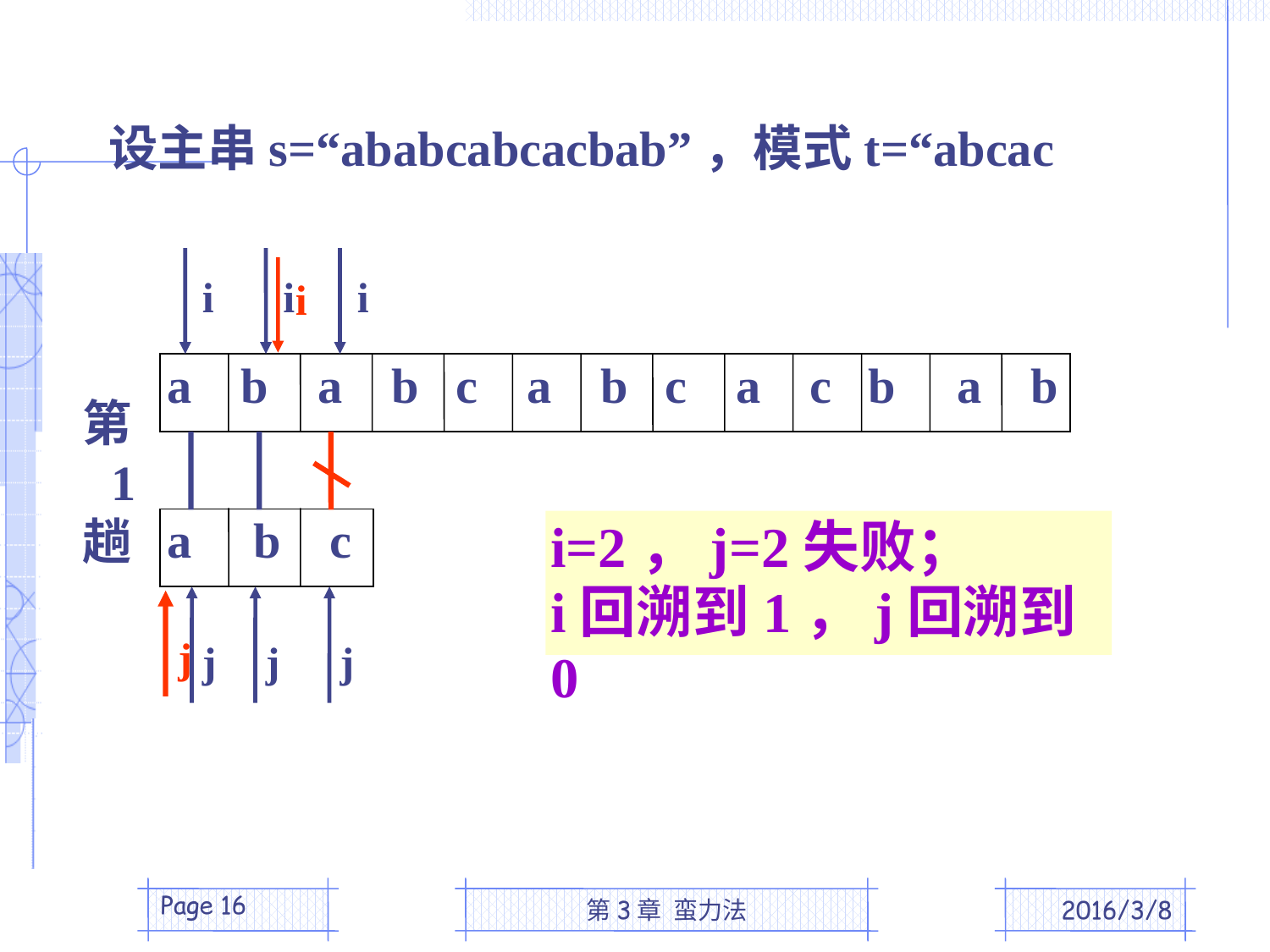

设主串s=“ababcabcacbab”，模式t=“abcac

i

j

i

j

i

j

i

j
a    b    a    b   c    a    b   c    a    c   b     a    b

第   1趟

a     b    c
i=2，j=2失败；
i回溯到1，j回溯到0
Page 16
第3章  蛮力法
2016/3/8